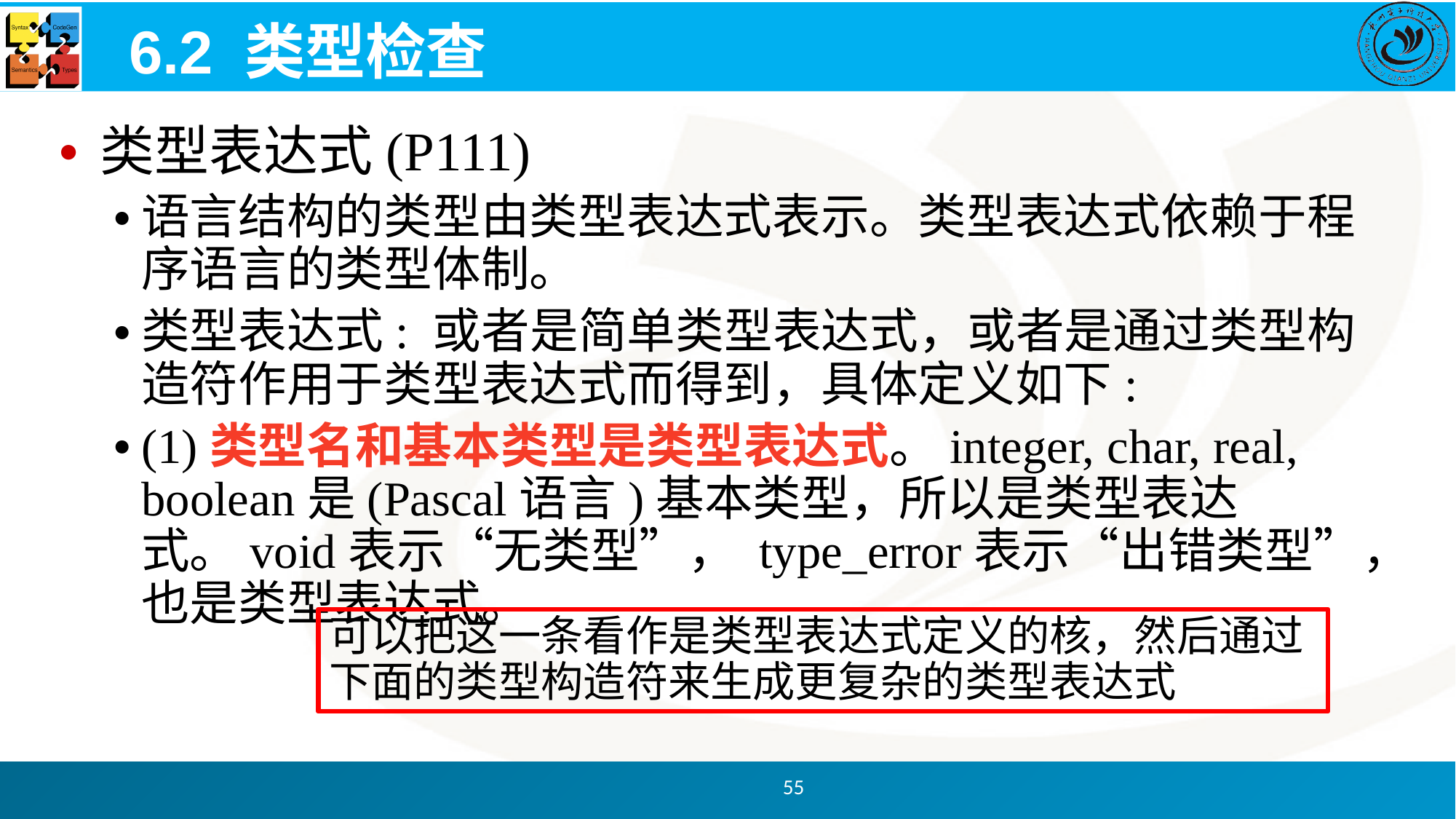

# 6.2 类型检查
类型表达式(P111)
语言结构的类型由类型表达式表示。类型表达式依赖于程序语言的类型体制。
类型表达式: 或者是简单类型表达式，或者是通过类型构造符作用于类型表达式而得到，具体定义如下:
(1)类型名和基本类型是类型表达式。integer, char, real, boolean是(Pascal语言)基本类型，所以是类型表达式。void表示“无类型”， type_error表示“出错类型”，也是类型表达式。
可以把这一条看作是类型表达式定义的核，然后通过下面的类型构造符来生成更复杂的类型表达式
55